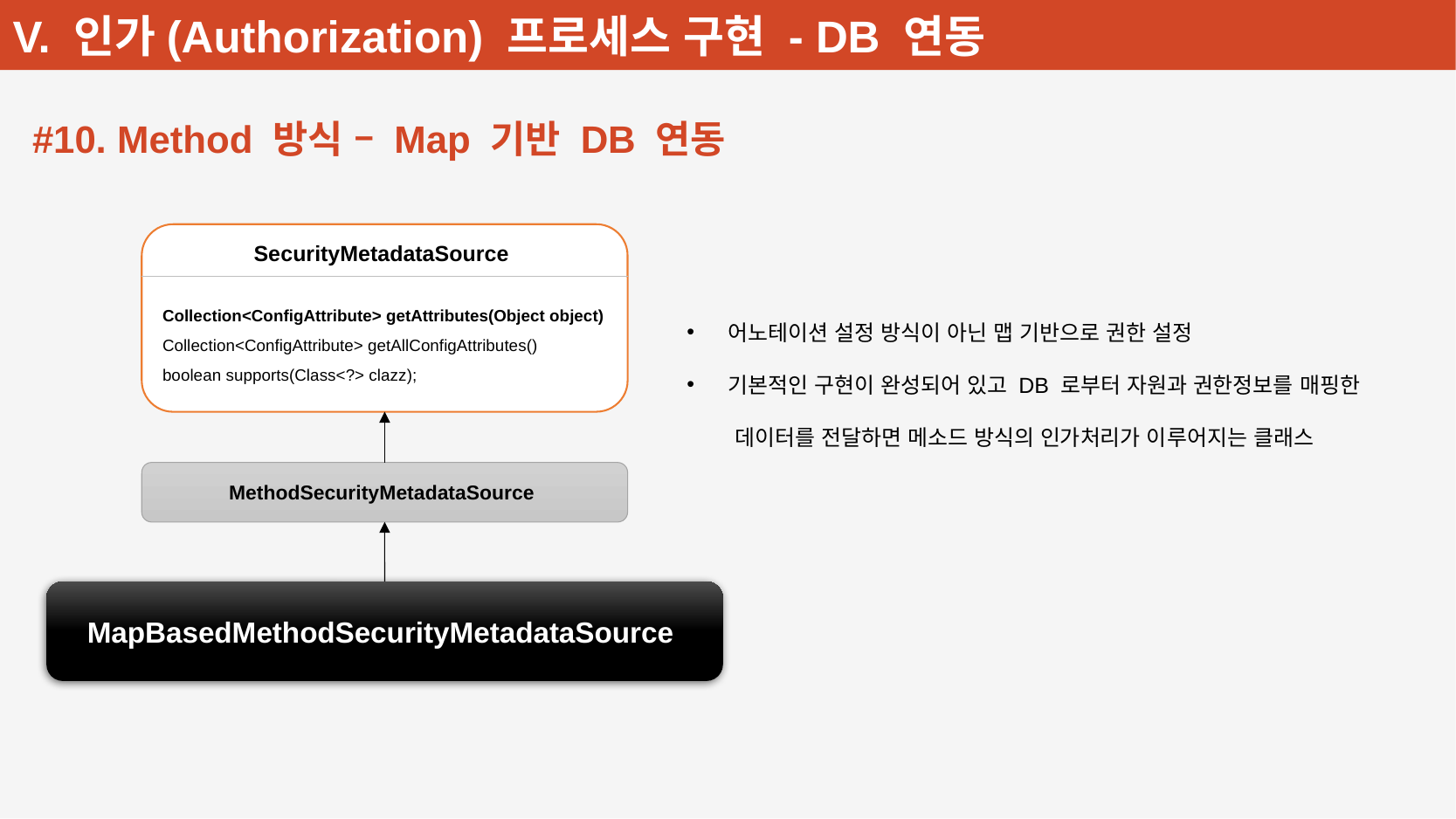

#10. Method 방식 – Map 기반 DB 연동
SecurityMetadataSource

어노테이션 설정 방식이 아닌 맵 기반으로 권한 설정
기본적인 구현이 완성되어 있고 DB 로부터 자원과 권한정보를 매핑한
       데이터를 전달하면 메소드 방식의 인가처리가 이루어지는 클래스
Collection<ConfigAttribute> getAttributes(Object object)
Collection<ConfigAttribute> getAllConfigAttributes()
boolean supports(Class<?> clazz);
MethodSecurityMetadataSource
MapBasedMethodSecurityMetadataSource